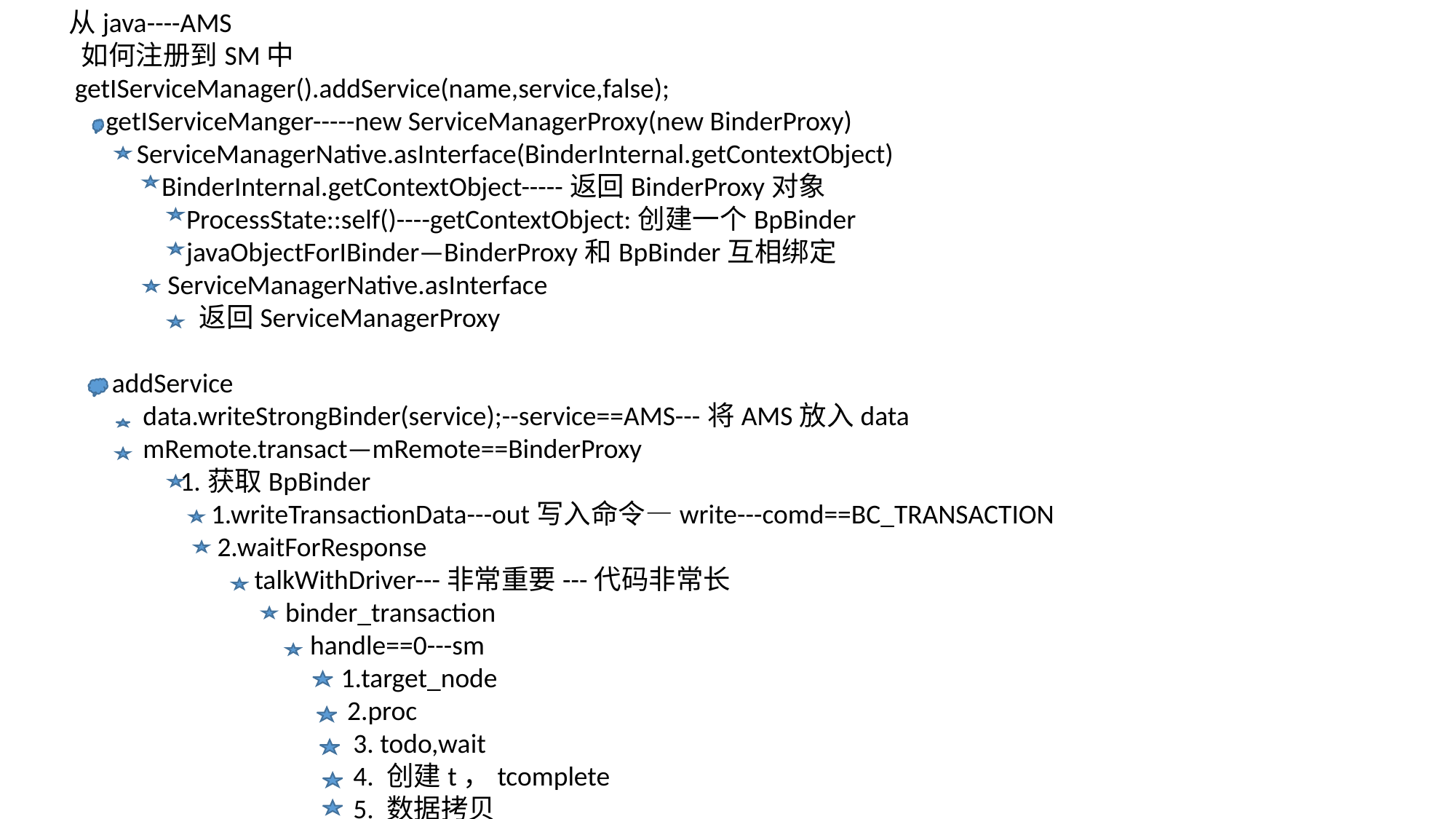

从java----AMS
 如何注册到SM中
 getIServiceManager().addService(name,service,false);
      getIServiceManger-----new ServiceManagerProxy(new BinderProxy)
           ServiceManagerNative.asInterface(BinderInternal.getContextObject)
               BinderInternal.getContextObject-----返回BinderProxy对象
                   ProcessState::self()----getContextObject:创建一个BpBinder
                   javaObjectForIBinder—BinderProxy和BpBinder互相绑定
                ServiceManagerNative.asInterface
                    返回ServiceManagerProxy

       addService
            data.writeStrongBinder(service);--service==AMS---将AMS放入data
            mRemote.transact—mRemote==BinderProxy
                  1.获取BpBinder
                       1.writeTransactionData---out写入命令—write---comd==BC_TRANSACTION
                        2.waitForResponse
                              talkWithDriver---非常重要---代码非常长
                                   binder_transaction
                                       handle==0---sm
                                            1.target_node
                                             2.proc
                                              3. todo,wait
                                              4. 创建t，tcomplete
                                              5. 数据拷贝